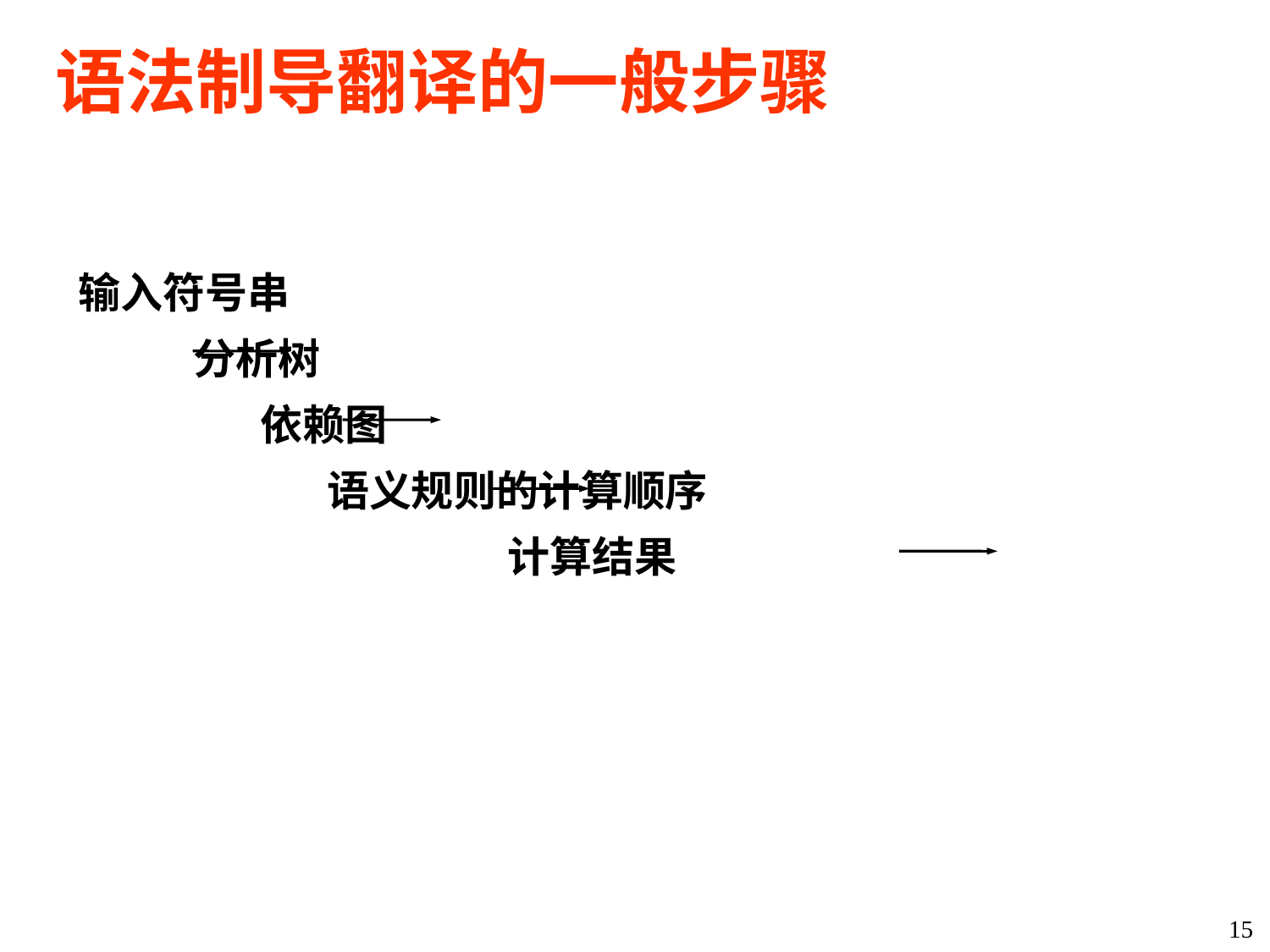

# 语法制导翻译的一般步骤
输入符号串
           分析树
                  依赖图
                         语义规则的计算顺序
                                            计算结果

15